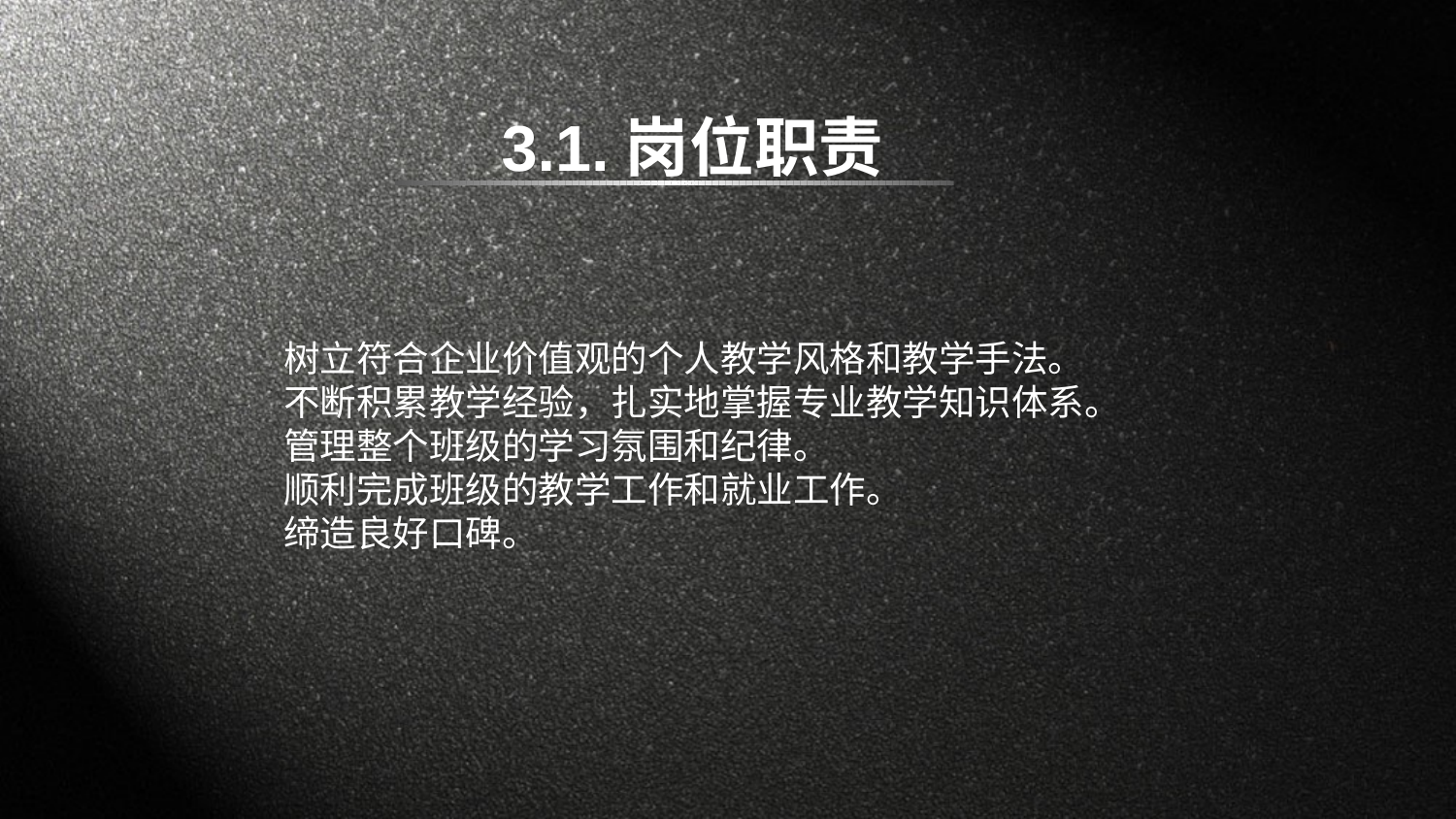

3.1.岗位职责

树立符合企业价值观的个人教学风格和教学手法。
不断积累教学经验，扎实地掌握专业教学知识体系。
管理整个班级的学习氛围和纪律。
顺利完成班级的教学工作和就业工作。
缔造良好口碑。